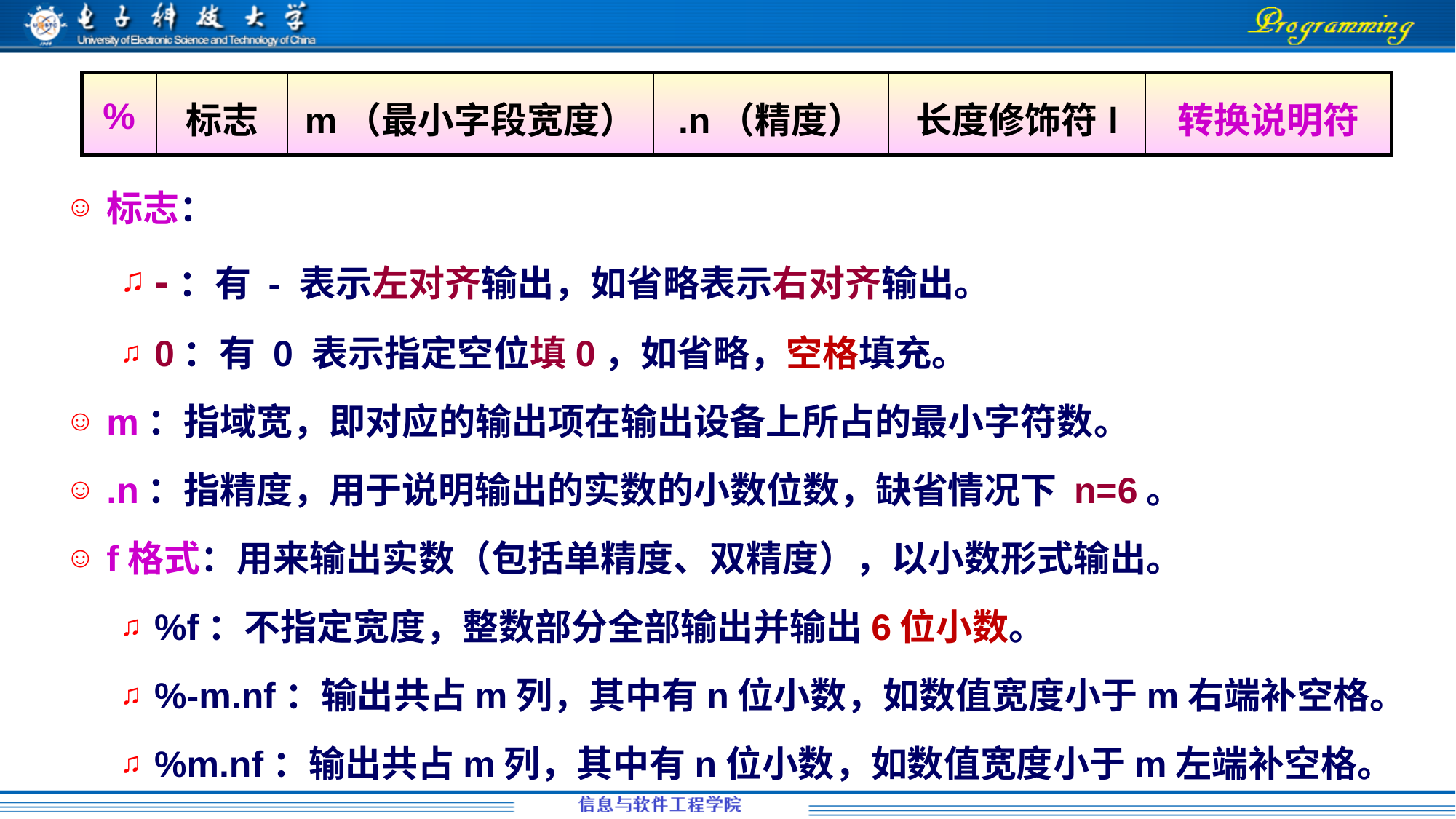

| % | 标志 | m（最小字段宽度） | .n（精度） | 长度修饰符l | 转换说明符 |
| --- | --- | --- | --- | --- | --- |
标志：
-：有 - 表示左对齐输出，如省略表示右对齐输出。
0：有 0 表示指定空位填0，如省略，空格填充。
m：指域宽，即对应的输出项在输出设备上所占的最小字符数。
.n：指精度，用于说明输出的实数的小数位数，缺省情况下 n=6。
f格式：用来输出实数（包括单精度、双精度），以小数形式输出。
%f：不指定宽度，整数部分全部输出并输出6位小数。
%-m.nf：输出共占m列，其中有n位小数，如数值宽度小于m右端补空格。
%m.nf：输出共占m列，其中有n位小数，如数值宽度小于m左端补空格。